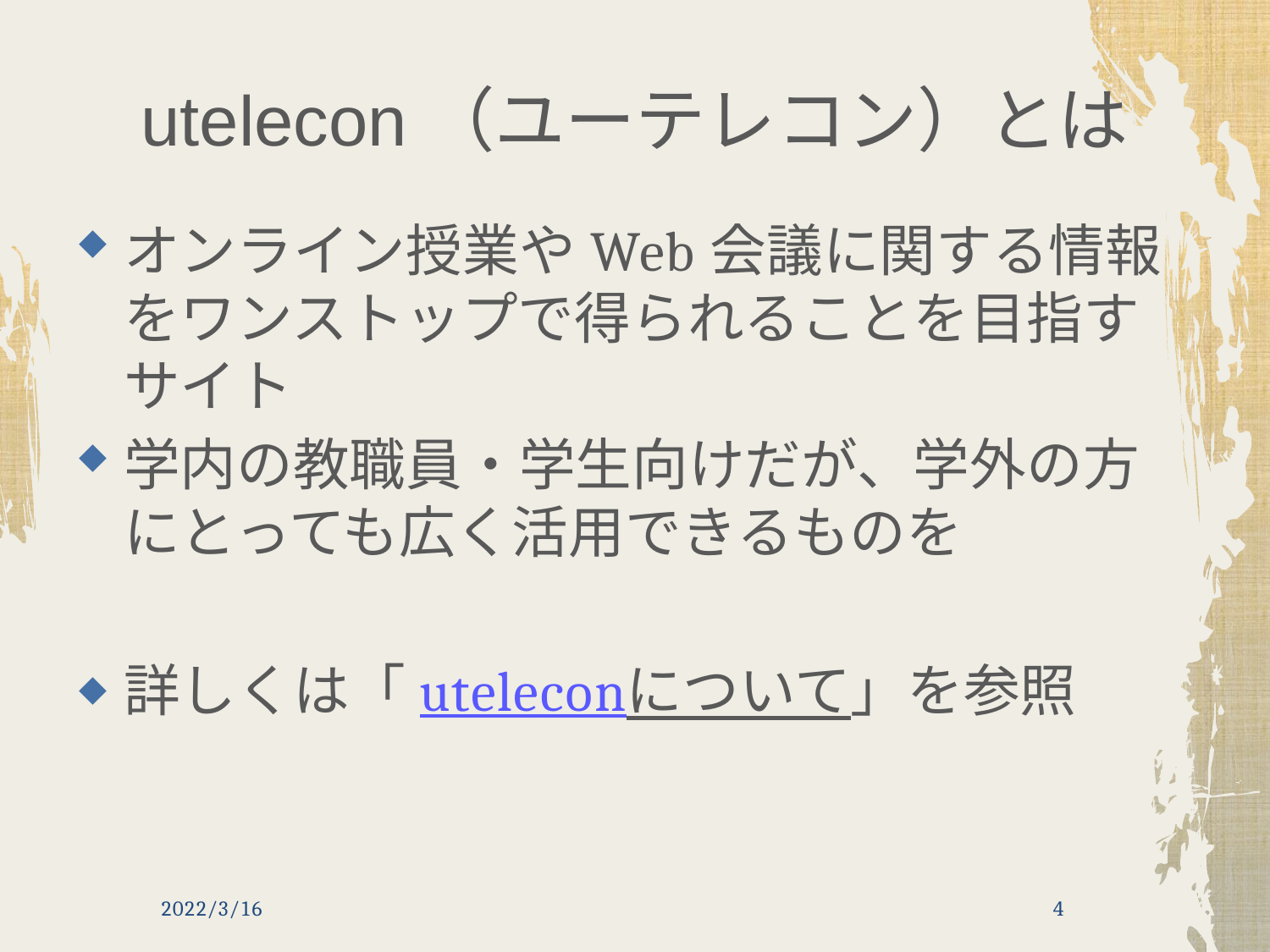

# utelecon（ユーテレコン）とは
オンライン授業やWeb会議に関する情報をワンストップで得られることを目指すサイト
学内の教職員・学生向けだが、学外の方にとっても広く活用できるものを

詳しくは「uteleconについて」を参照
2022/3/16
4